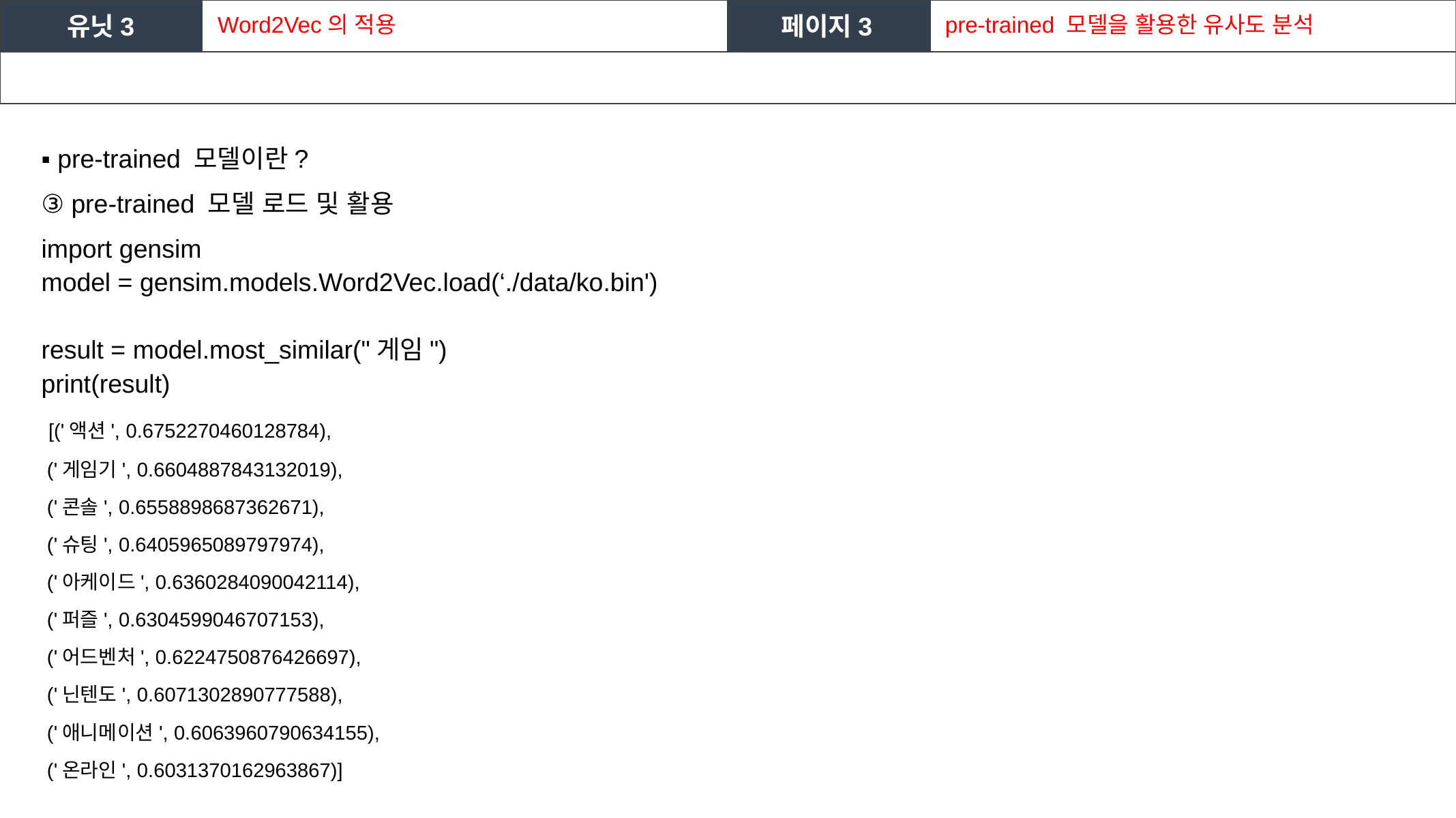

유닛3
Word2Vec의 적용
페이지3
pre-trained 모델을 활용한 유사도 분석

▪ pre-trained 모델이란?
③ pre-trained 모델 로드 및 활용
import gensim
model = gensim.models.Word2Vec.load(‘./data/ko.bin')
result = model.most_similar("게임")
print(result)
 [('액션', 0.6752270460128784),
 ('게임기', 0.6604887843132019),
 ('콘솔', 0.6558898687362671),
 ('슈팅', 0.6405965089797974),
 ('아케이드', 0.6360284090042114),
 ('퍼즐', 0.6304599046707153),
 ('어드벤처', 0.6224750876426697),
 ('닌텐도', 0.6071302890777588),
 ('애니메이션', 0.6063960790634155),
 ('온라인', 0.6031370162963867)]